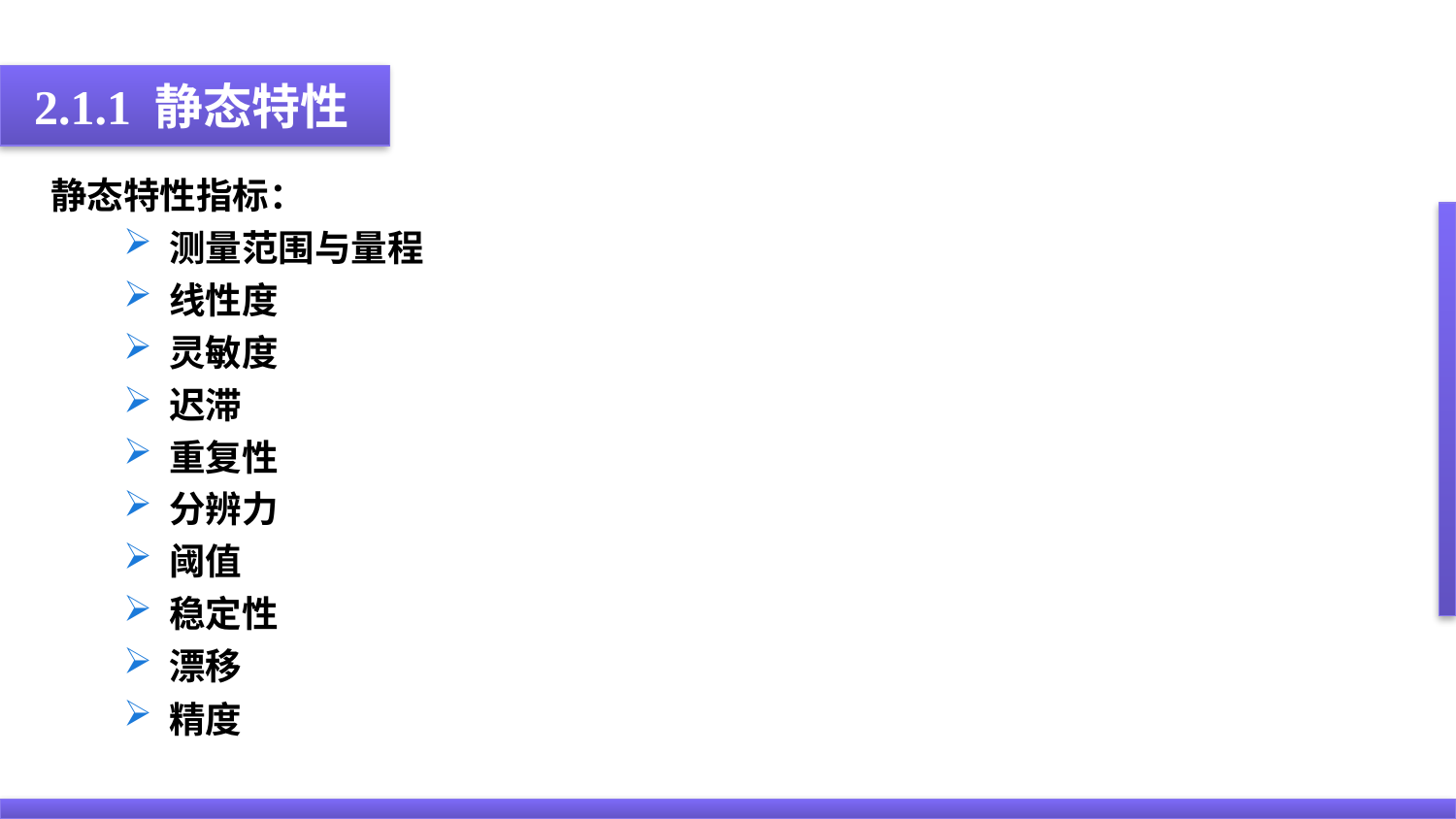

2.1.1 静态特性
静态特性指标：
测量范围与量程
线性度
灵敏度
迟滞
重复性
分辨力
阈值
稳定性
漂移
精度